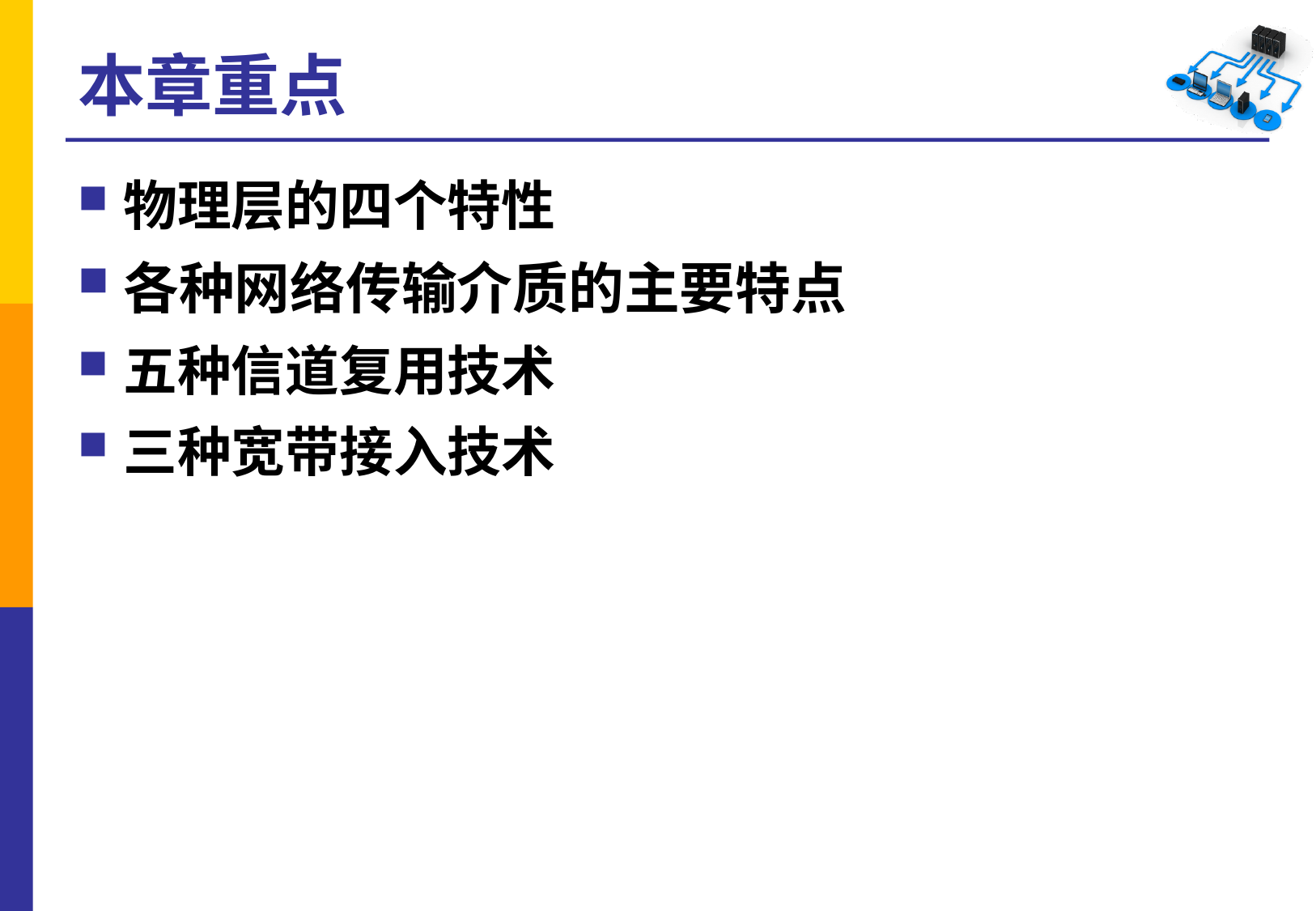

# 本章重点
物理层的四个特性
各种网络传输介质的主要特点
五种信道复用技术
三种宽带接入技术